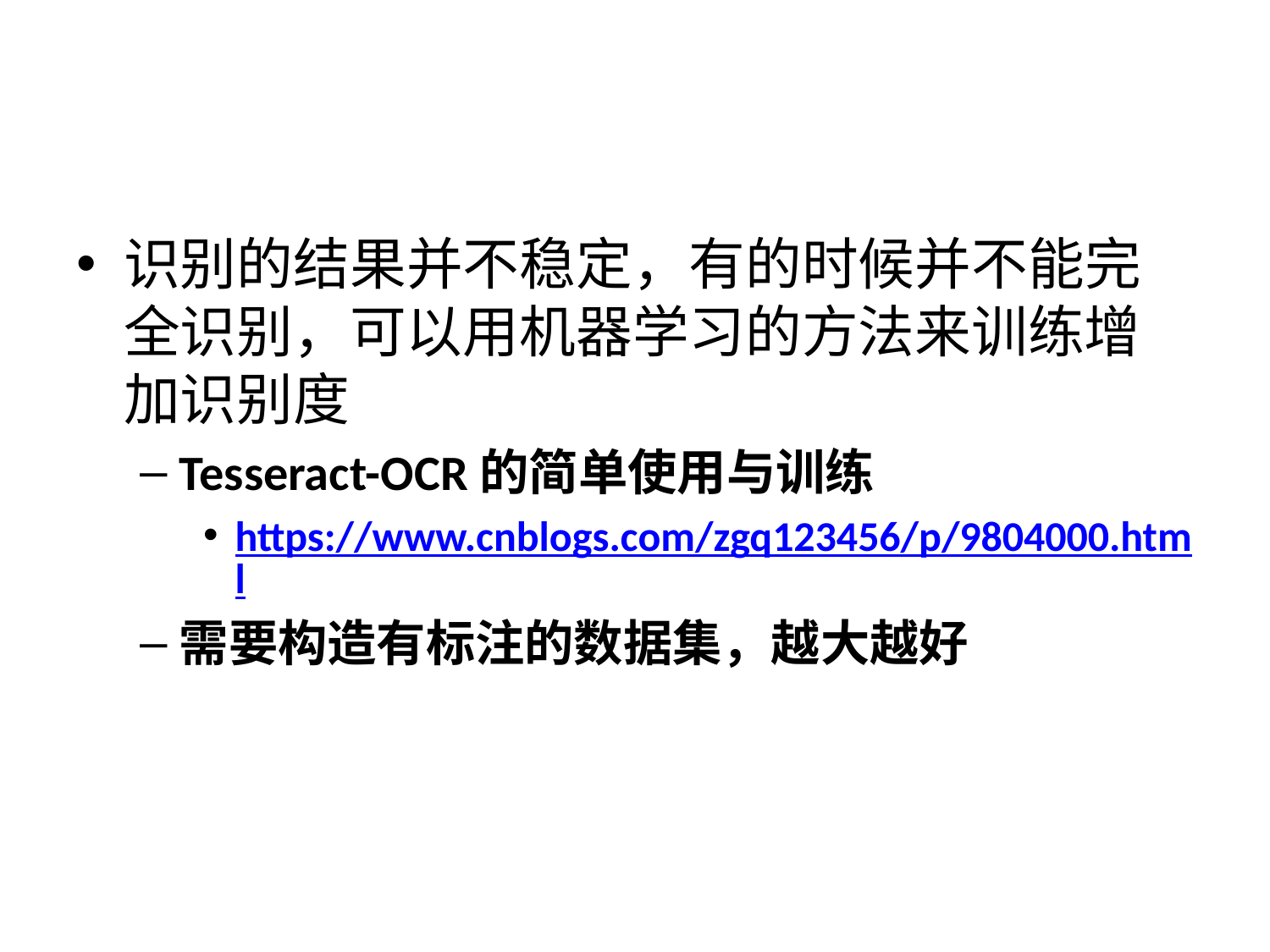

#
识别的结果并不稳定，有的时候并不能完全识别，可以用机器学习的方法来训练增加识别度
Tesseract-OCR的简单使用与训练
https://www.cnblogs.com/zgq123456/p/9804000.html
需要构造有标注的数据集，越大越好